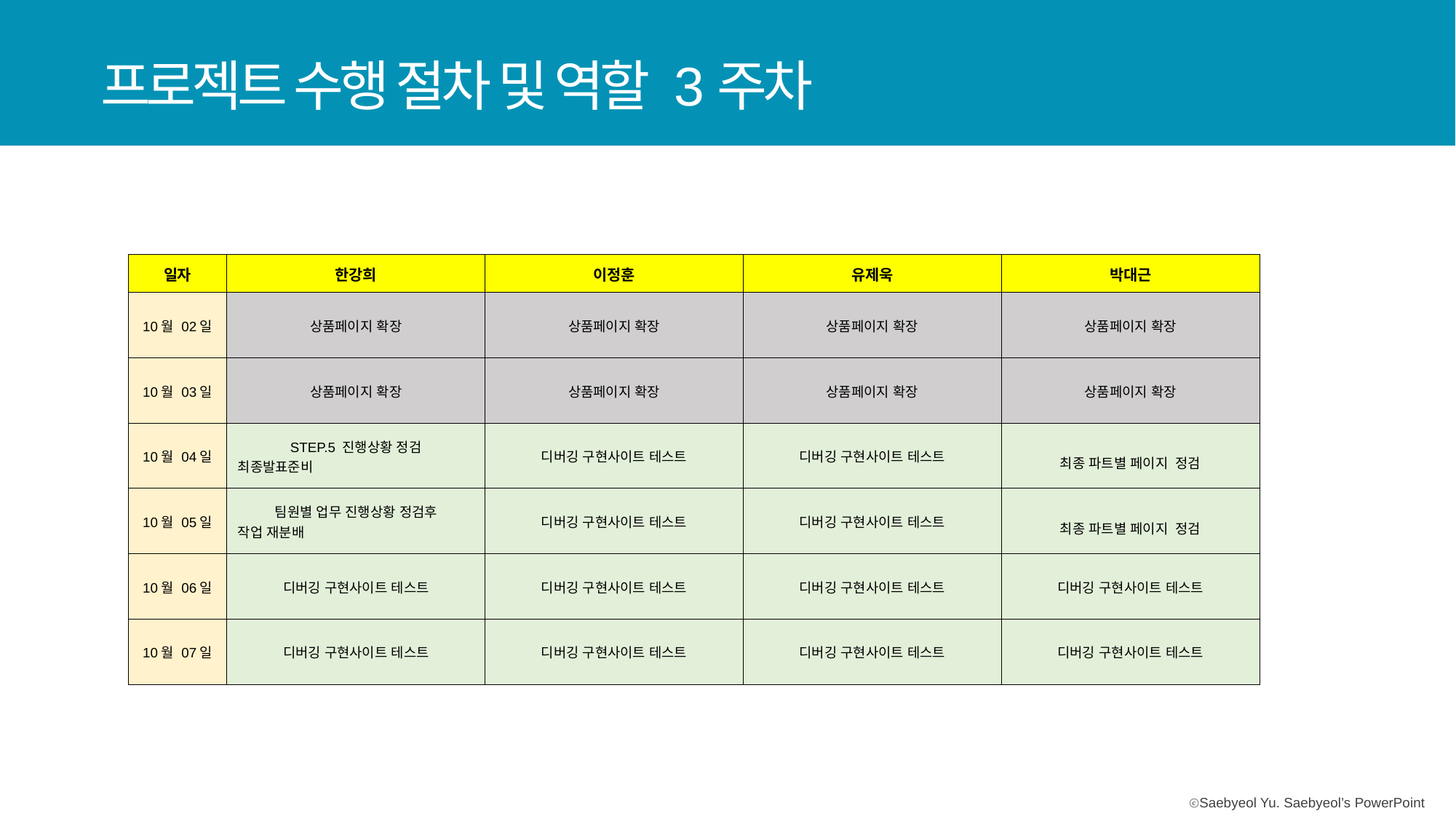

프로젝트 수행 절차 및 역할 3주차
| 일자 | 한강희 | 이정훈 | 유제욱 | 박대근 |
| --- | --- | --- | --- | --- |
| 10월 02일 | 상품페이지 확장 | 상품페이지 확장 | 상품페이지 확장 | 상품페이지 확장 |
| --- | --- | --- | --- | --- |
| 10월 03일 | 상품페이지 확장 | 상품페이지 확장 | 상품페이지 확장 | 상품페이지 확장 |
| 10월 04일 | STEP.5 진행상황 정검 최종발표준비 | 디버깅 구현사이트 테스트 | 디버깅 구현사이트 테스트 | 최종 파트별 페이지 정검 |
| 10월 05일 | 팀원별 업무 진행상황 정검후 작업 재분배 | 디버깅 구현사이트 테스트 | 디버깅 구현사이트 테스트 | 최종 파트별 페이지 정검 |
| 10월 06일 | 디버깅 구현사이트 테스트 | 디버깅 구현사이트 테스트 | 디버깅 구현사이트 테스트 | 디버깅 구현사이트 테스트 |
| 10월 07일 | 디버깅 구현사이트 테스트 | 디버깅 구현사이트 테스트 | 디버깅 구현사이트 테스트 | 디버깅 구현사이트 테스트 |